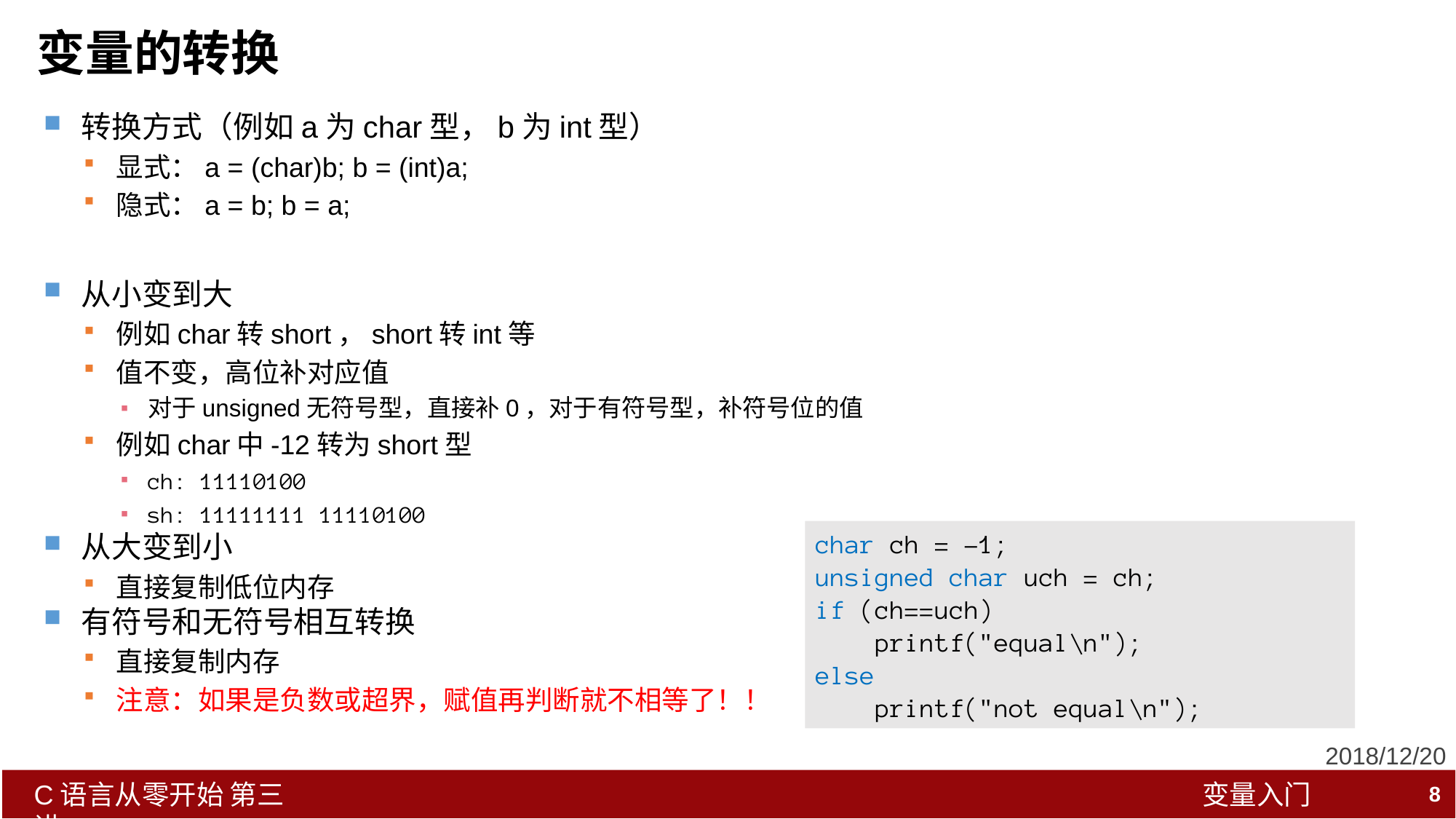

# 变量的转换
转换方式（例如a为char型，b为int型）
显式：a = (char)b; b = (int)a;
隐式：a = b; b = a;

从小变到大
例如char转short，short转int等
值不变，高位补对应值
对于unsigned无符号型，直接补0，对于有符号型，补符号位的值
例如char中-12转为short型
ch: 11110100
sh: 11111111 11110100
从大变到小
直接复制低位内存
有符号和无符号相互转换
直接复制内存
注意：如果是负数或超界，赋值再判断就不相等了！！
char ch = -1;
unsigned char uch = ch;
if (ch==uch)
    printf("equal\n");
else
    printf("not equal\n");
2018/12/20
8